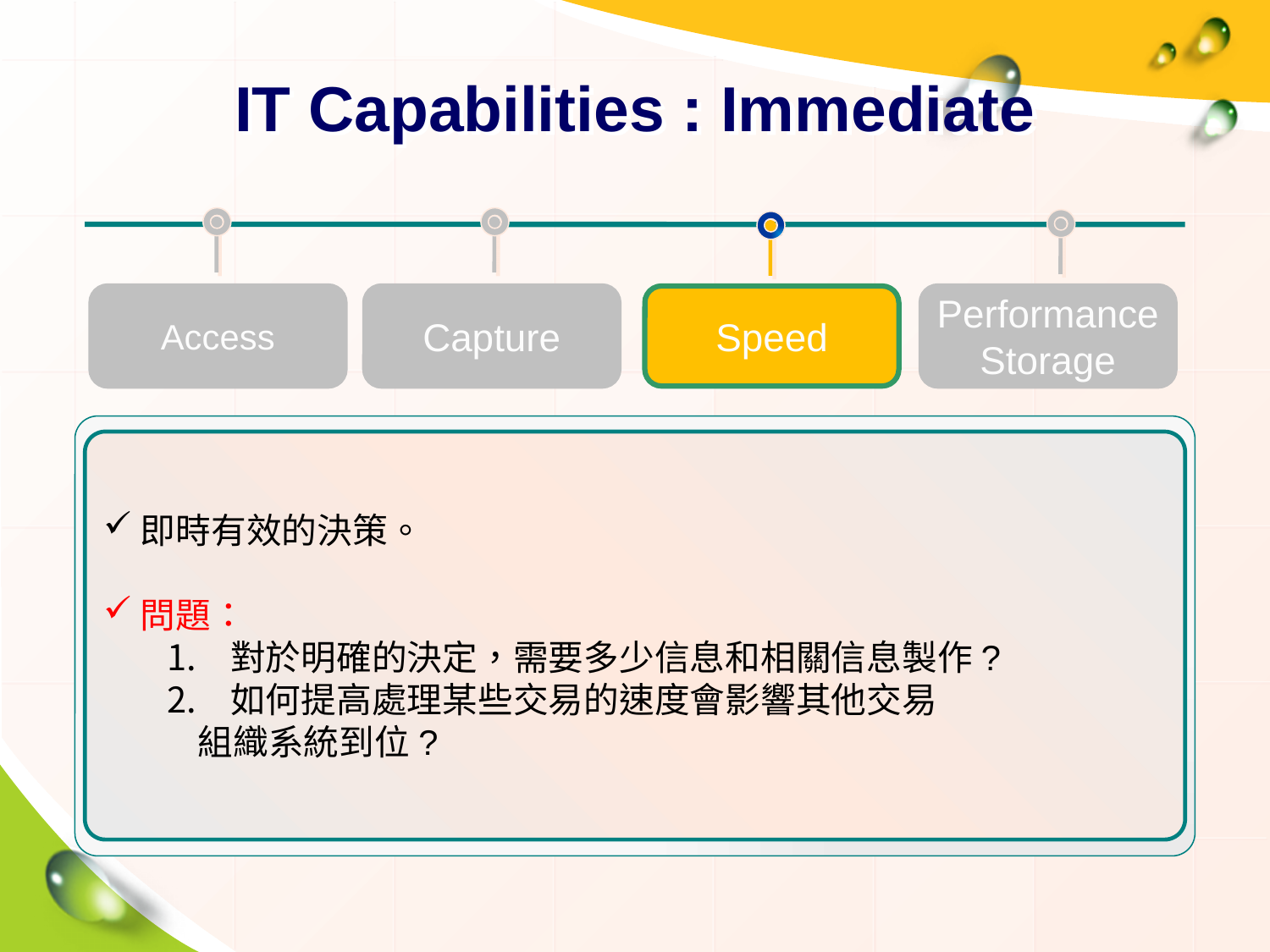

# IT Capabilities : Immediate

Access
Capture
Speed
Performance
Storage

即時有效的決策。

問題：
對於明確的決定，需要多少信息和相關信息製作?
如何提高處理某些交易的速度會影響其他交易
           組織系統到位?